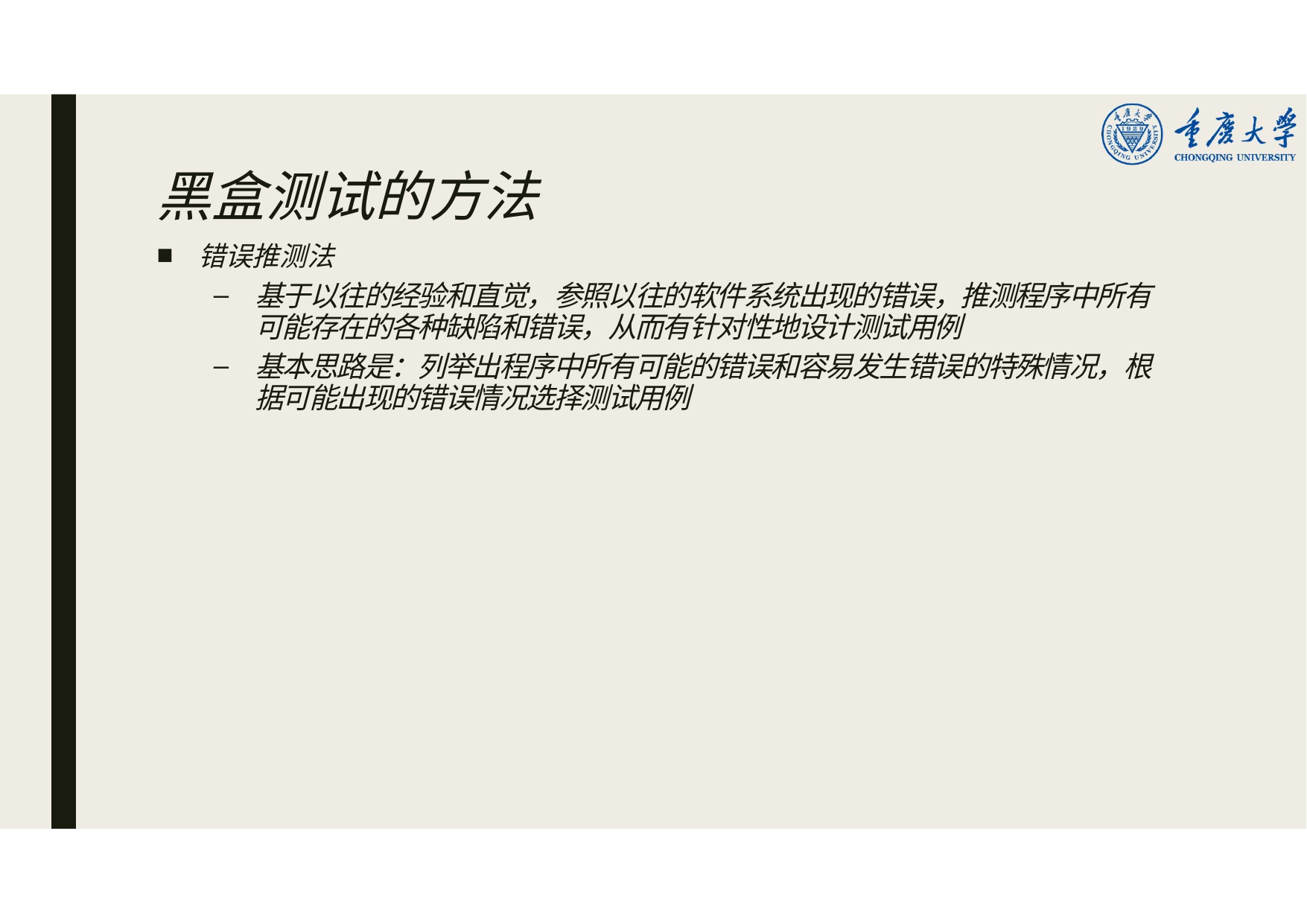

# 黑盒测试的方法
错误推测法
基于以往的经验和直觉，参照以往的软件系统出现的错误，推测程序中所有 可能存在的各种缺陷和错误，从而有针对性地设计测试用例
基本思路是：列举出程序中所有可能的错误和容易发生错误的特殊情况，根 据可能出现的错误情况选择测试用例